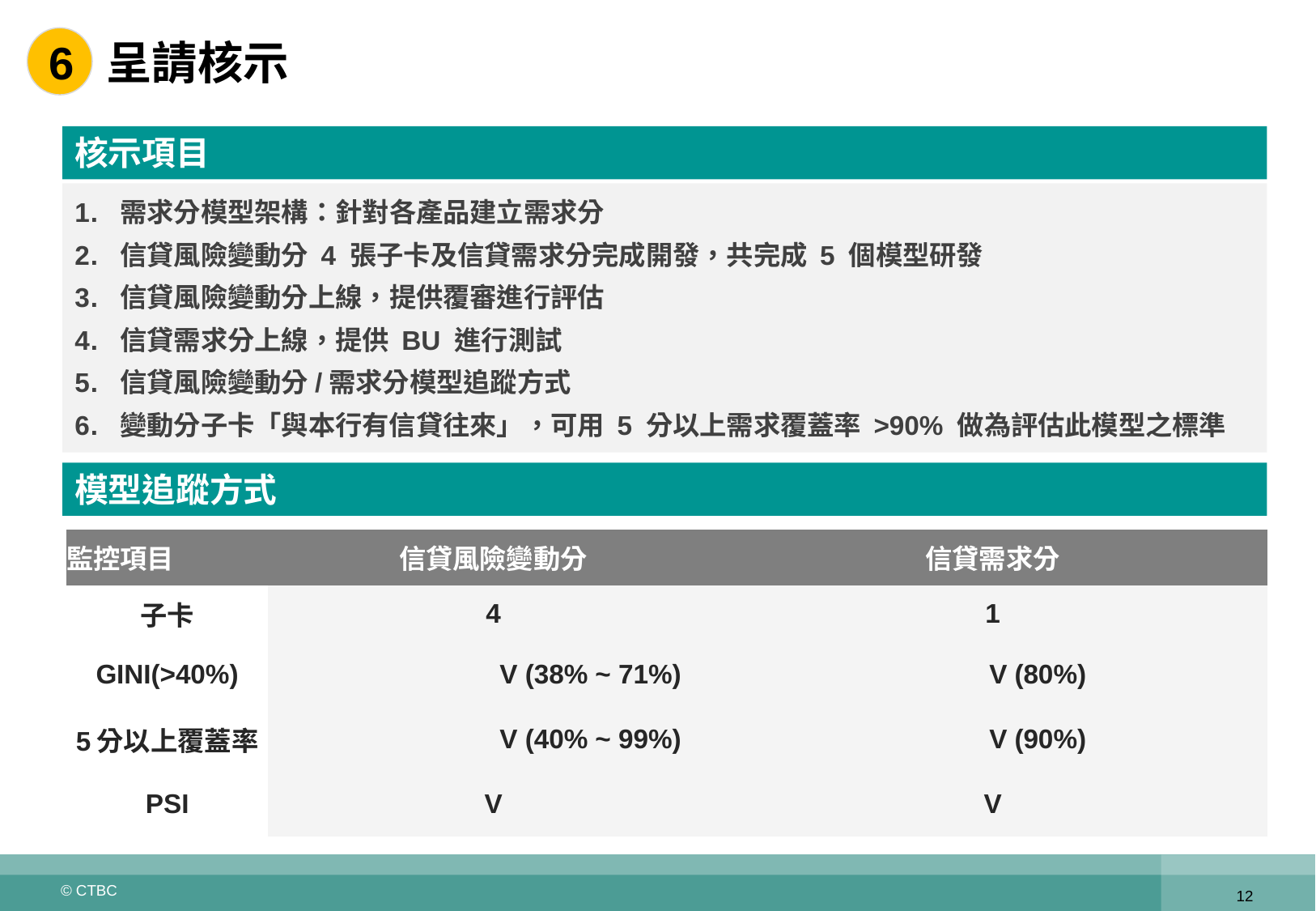

6
# 呈請核示
核示項目
需求分模型架構：針對各產品建立需求分
信貸風險變動分 4 張子卡及信貸需求分完成開發，共完成 5 個模型研發
信貸風險變動分上線，提供覆審進行評估
信貸需求分上線，提供 BU 進行測試
信貸風險變動分/需求分模型追蹤方式
變動分子卡「與本行有信貸往來」，可用 5 分以上需求覆蓋率 >90% 做為評估此模型之標準
模型追蹤方式
| 監控項目 | 信貸風險變動分 | 信貸需求分 |
| --- | --- | --- |
| 子卡 | 4 | 1 |
| GINI(>40%) | V (38% ~ 71%) | V (80%) |
| 5分以上覆蓋率 | V (40% ~ 99%) | V (90%) |
| PSI | V | V |